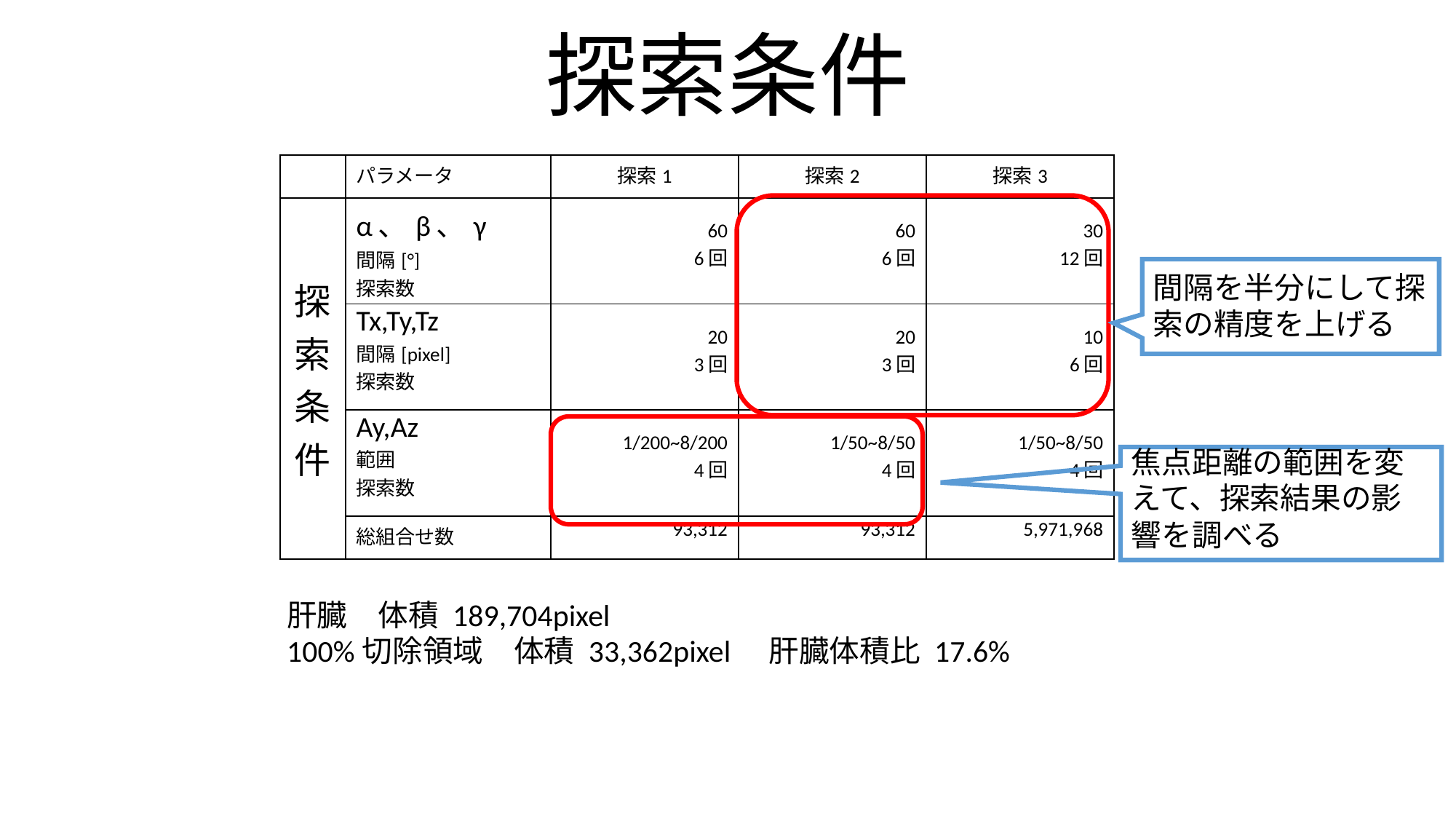

# 探索条件
|  | パラメータ | 探索1 | 探索2 | 探索3 |
| --- | --- | --- | --- | --- |
| 探索条件 | α、β、γ 間隔[°] 探索数 | 60 6回 | 60 6回 | 30 12回 |
|  | Tx,Ty,Tz 間隔[pixel] 探索数 | 20 3回 | 20 3回 | 10 6回 |
|  | Ay,Az 範囲 探索数 | 1/200~8/200 4回 | 1/50~8/50 4回 | 1/50~8/50 4回 |
|  | 総組合せ数 | 93,312 | 93,312 | 5,971,968 |

間隔を半分にして探索の精度を上げる

焦点距離の範囲を変えて、探索結果の影響を調べる

肝臓　体積 189,704pixel
100%切除領域　体積 33,362pixel　肝臓体積比 17.6%